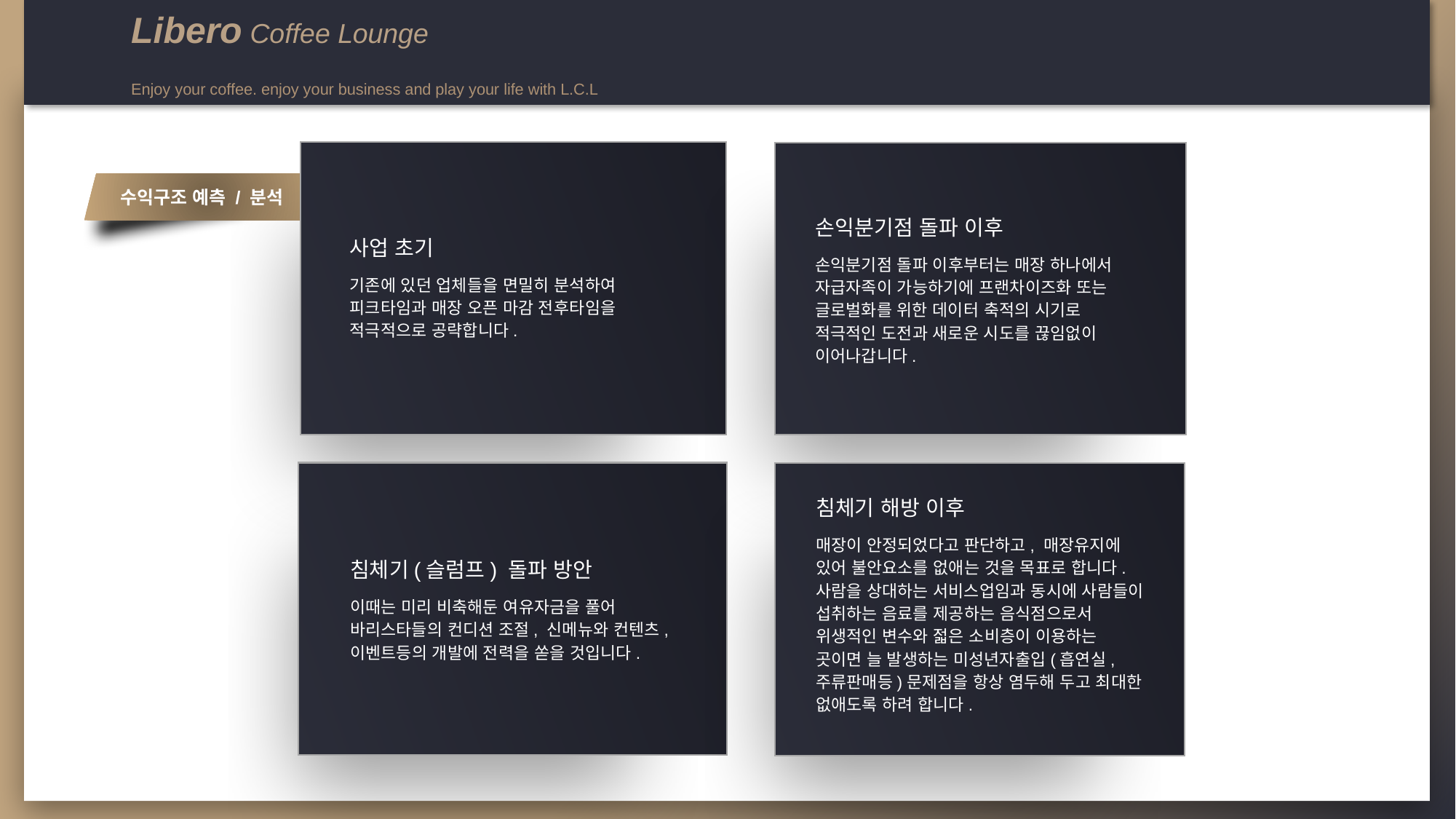

Libero Coffee Lounge
Enjoy your coffee. enjoy your business and play your life with L.C.L

수익구조 예측 / 분석

손익분기점 돌파 이후
손익분기점 돌파 이후부터는 매장 하나에서 자급자족이 가능하기에 프랜차이즈화 또는 글로벌화를 위한 데이터 축적의 시기로 적극적인 도전과 새로운 시도를 끊임없이 이어나갑니다.
사업 초기
기존에 있던 업체들을 면밀히 분석하여 피크타임과 매장 오픈 마감 전후타임을 적극적으로 공략합니다.

침체기 해방 이후
매장이 안정되었다고 판단하고, 매장유지에 있어 불안요소를 없애는 것을 목표로 합니다. 사람을 상대하는 서비스업임과 동시에 사람들이 섭취하는 음료를 제공하는 음식점으로서 위생적인 변수와 젋은 소비층이 이용하는 곳이면 늘 발생하는 미성년자출입(흡연실, 주류판매등)문제점을 항상 염두해 두고 최대한 없애도록 하려 합니다.
침체기(슬럼프) 돌파 방안
이때는 미리 비축해둔 여유자금을 풀어 바리스타들의 컨디션 조절, 신메뉴와 컨텐츠, 이벤트등의 개발에 전력을 쏟을 것입니다.